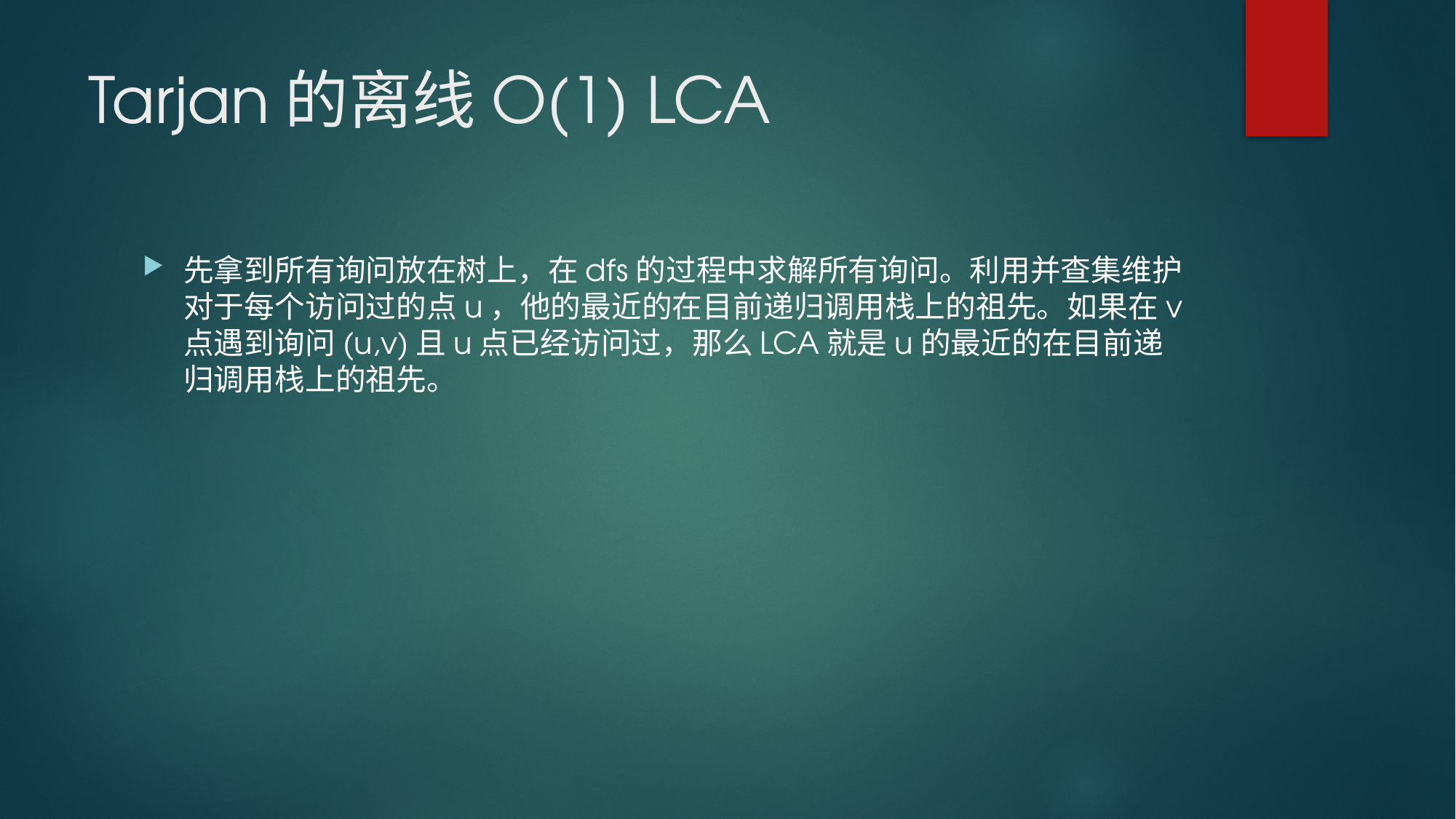

# Tarjan的离线O(1) LCA
先拿到所有询问放在树上，在dfs的过程中求解所有询问。利用并查集维护对于每个访问过的点u，他的最近的在目前递归调用栈上的祖先。如果在v点遇到询问(u,v)且u点已经访问过，那么LCA就是u的最近的在目前递归调用栈上的祖先。